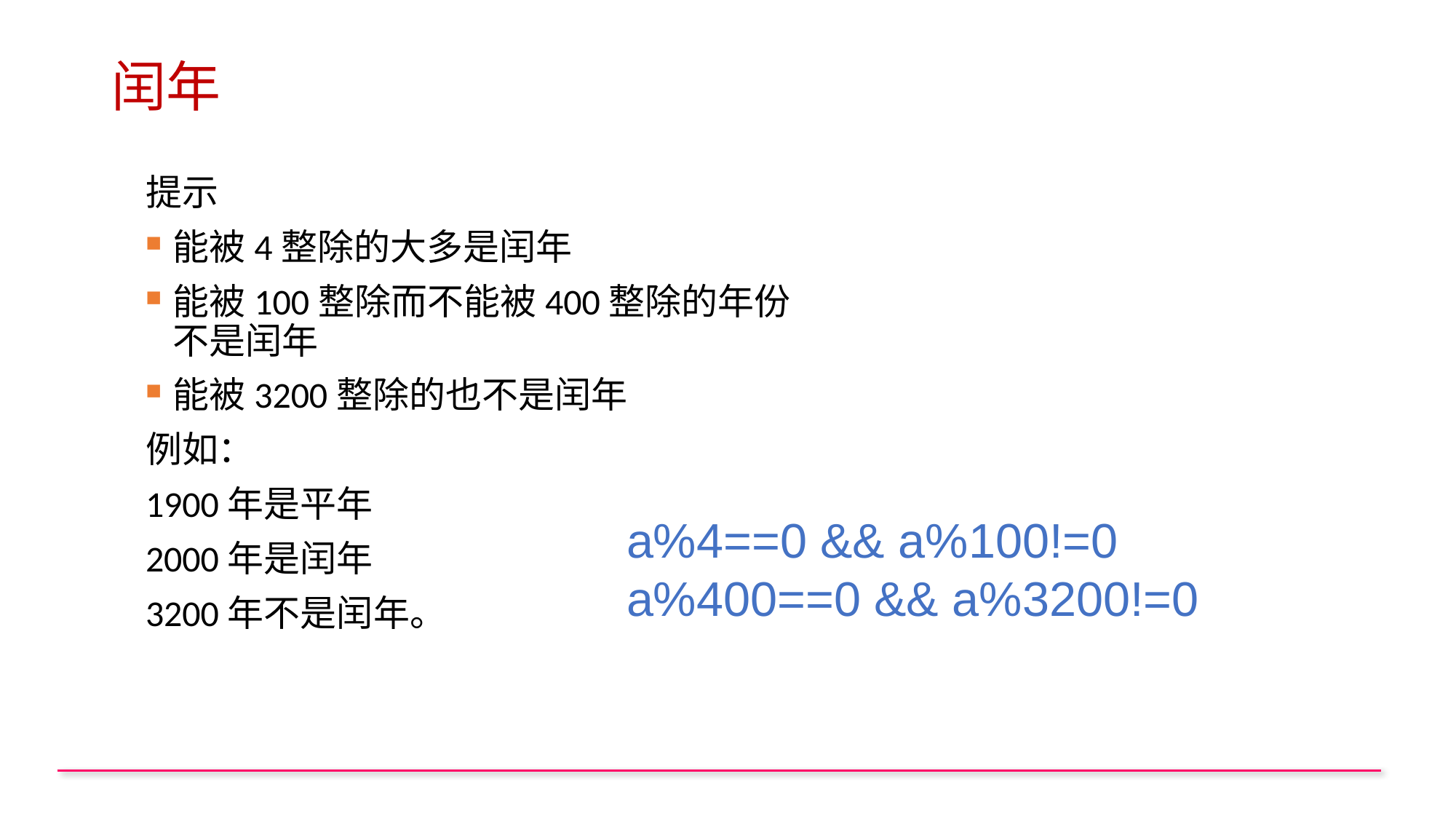

# 闰年
提示
能被4整除的大多是闰年
能被100整除而不能被400整除的年份不是闰年
能被3200整除的也不是闰年
例如：
1900年是平年
2000年是闰年
3200年不是闰年。
a%4==0 && a%100!=0
a%400==0 && a%3200!=0